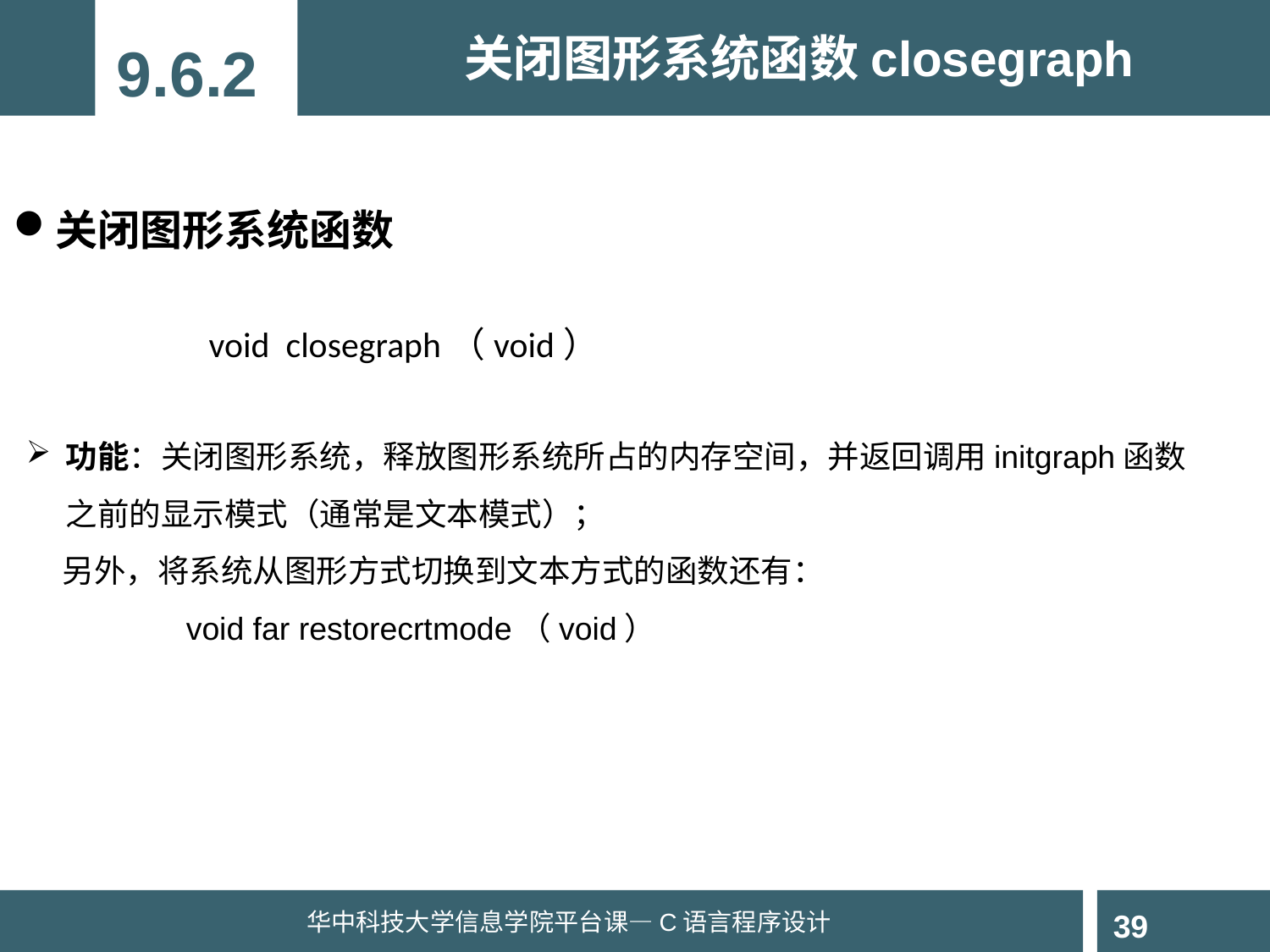

关闭图形系统函数closegraph
9.6.2
关闭图形系统函数
void  closegraph（void）
功能：关闭图形系统，释放图形系统所占的内存空间，并返回调用initgraph函数之前的显示模式（通常是文本模式）；
    另外，将系统从图形方式切换到文本方式的函数还有：
                  void far restorecrtmode（void）